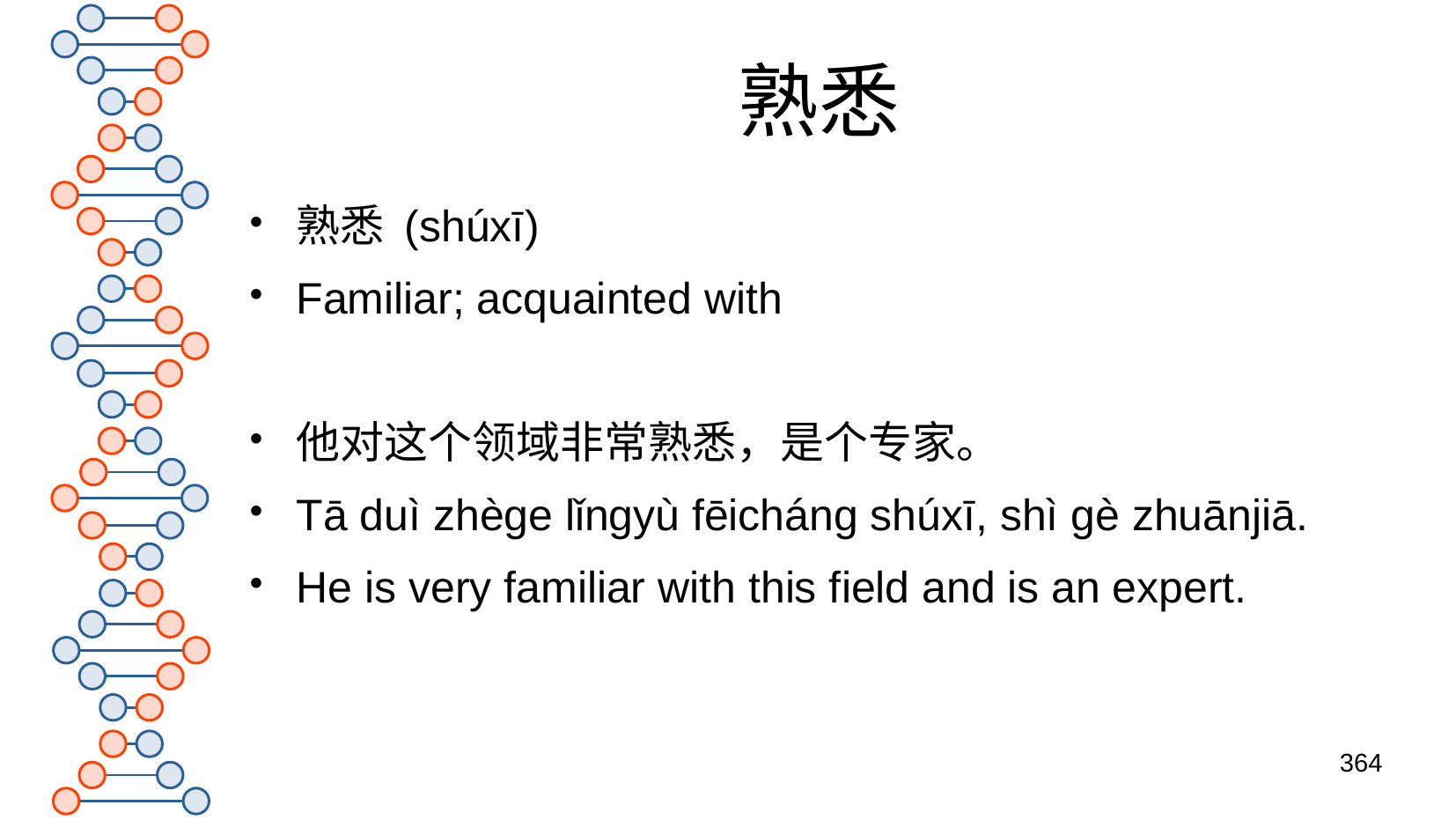

# 熟悉
熟悉 (shúxī)
Familiar; acquainted with

他对这个领域非常熟悉，是个专家。
Tā duì zhège lǐngyù fēicháng shúxī, shì gè zhuānjiā.
He is very familiar with this field and is an expert.

364